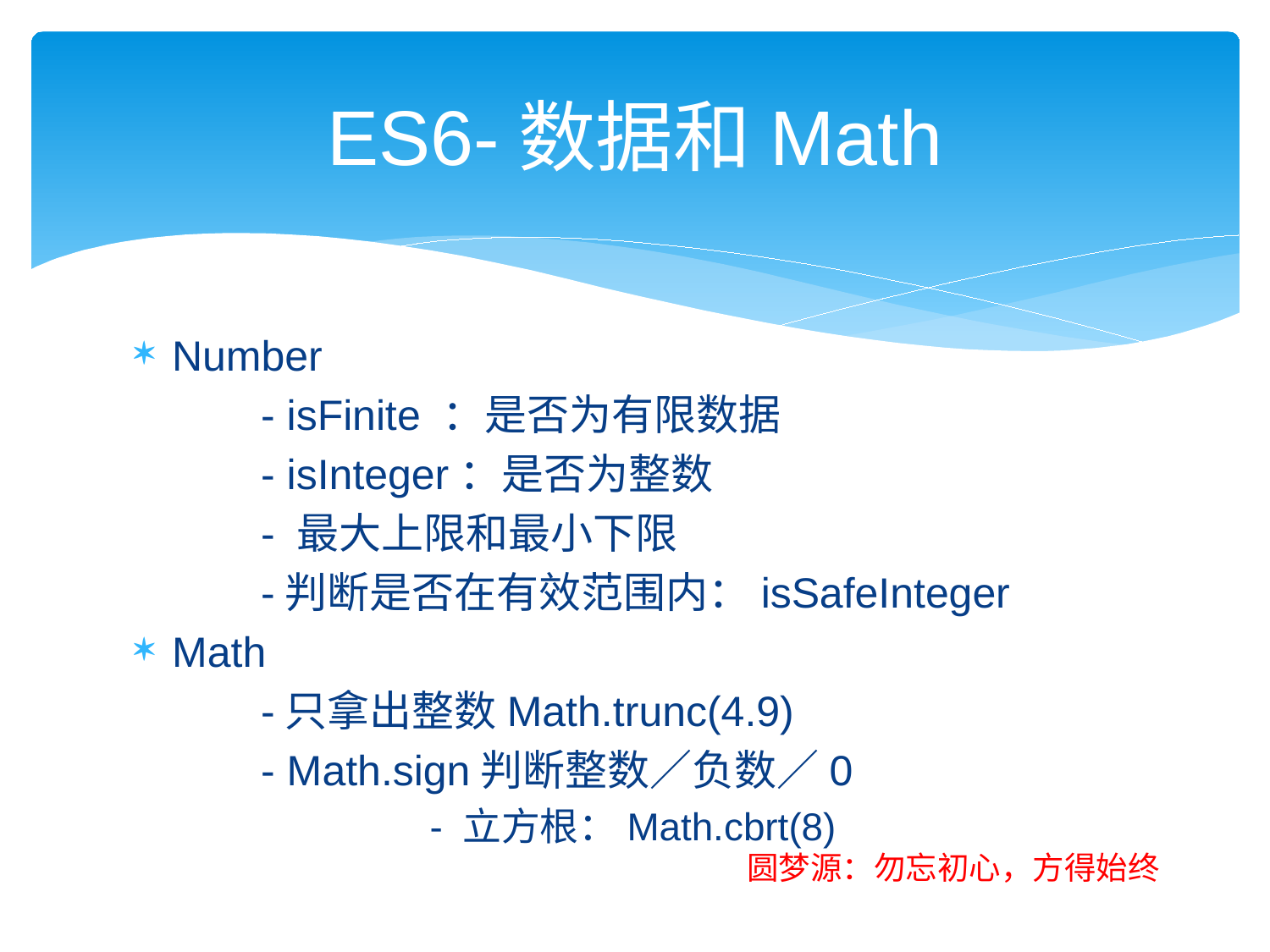

# ES6-数据和Math
Number
	- isFinite ：是否为有限数据
	- isInteger：是否为整数
	- 最大上限和最小下限
	-判断是否在有效范围内：isSafeInteger
Math
	-只拿出整数Math.trunc(4.9)
	- Math.sign判断整数／负数／0
		- 立方根：Math.cbrt(8)